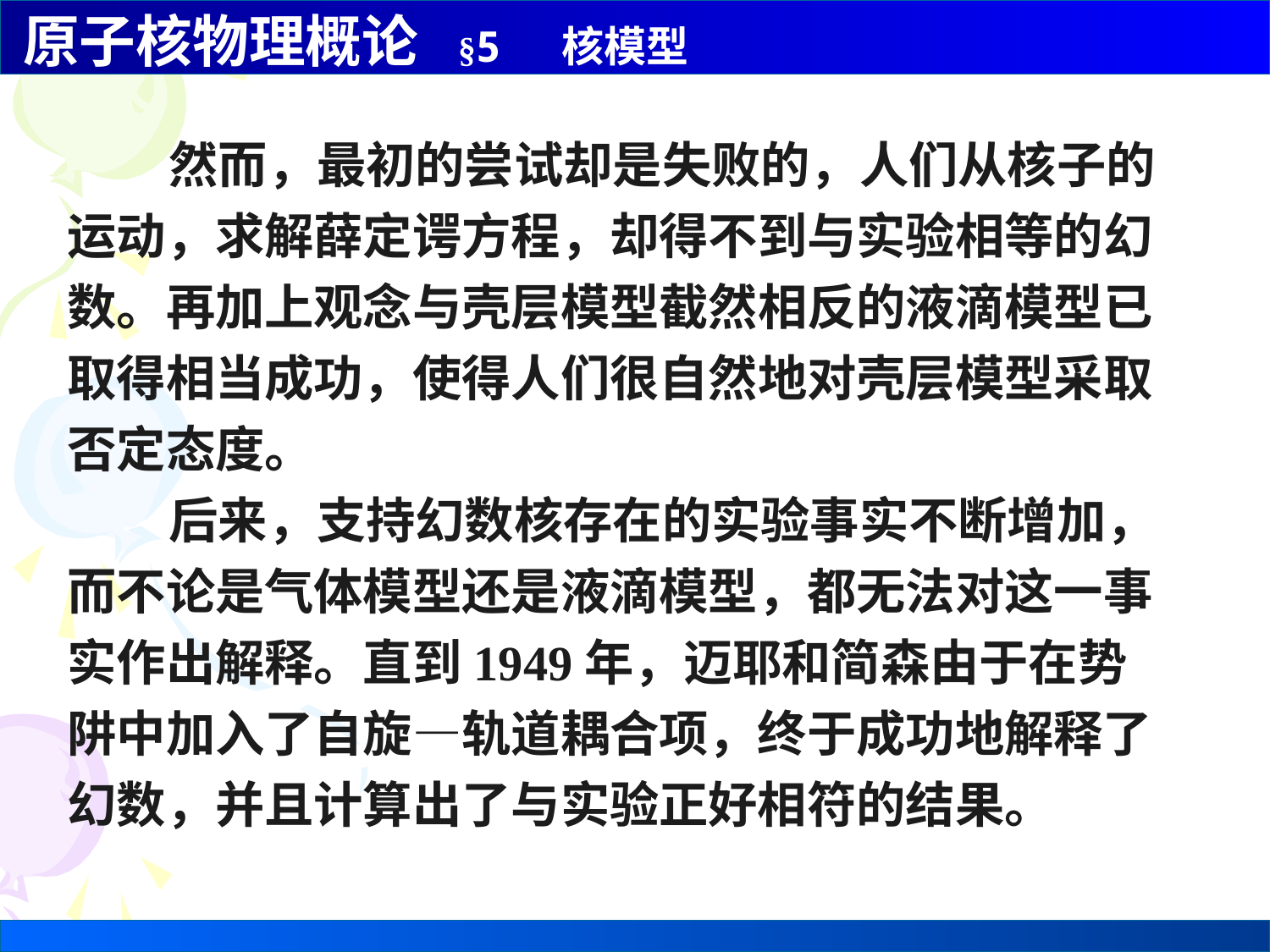

然而，最初的尝试却是失败的，人们从核子的运动，求解薛定谔方程，却得不到与实验相等的幻数。再加上观念与壳层模型截然相反的液滴模型已取得相当成功，使得人们很自然地对壳层模型采取否定态度。
        后来，支持幻数核存在的实验事实不断增加，而不论是气体模型还是液滴模型，都无法对这一事实作出解释。直到1949年，迈耶和简森由于在势阱中加入了自旋—轨道耦合项，终于成功地解释了幻数，并且计算出了与实验正好相符的结果。